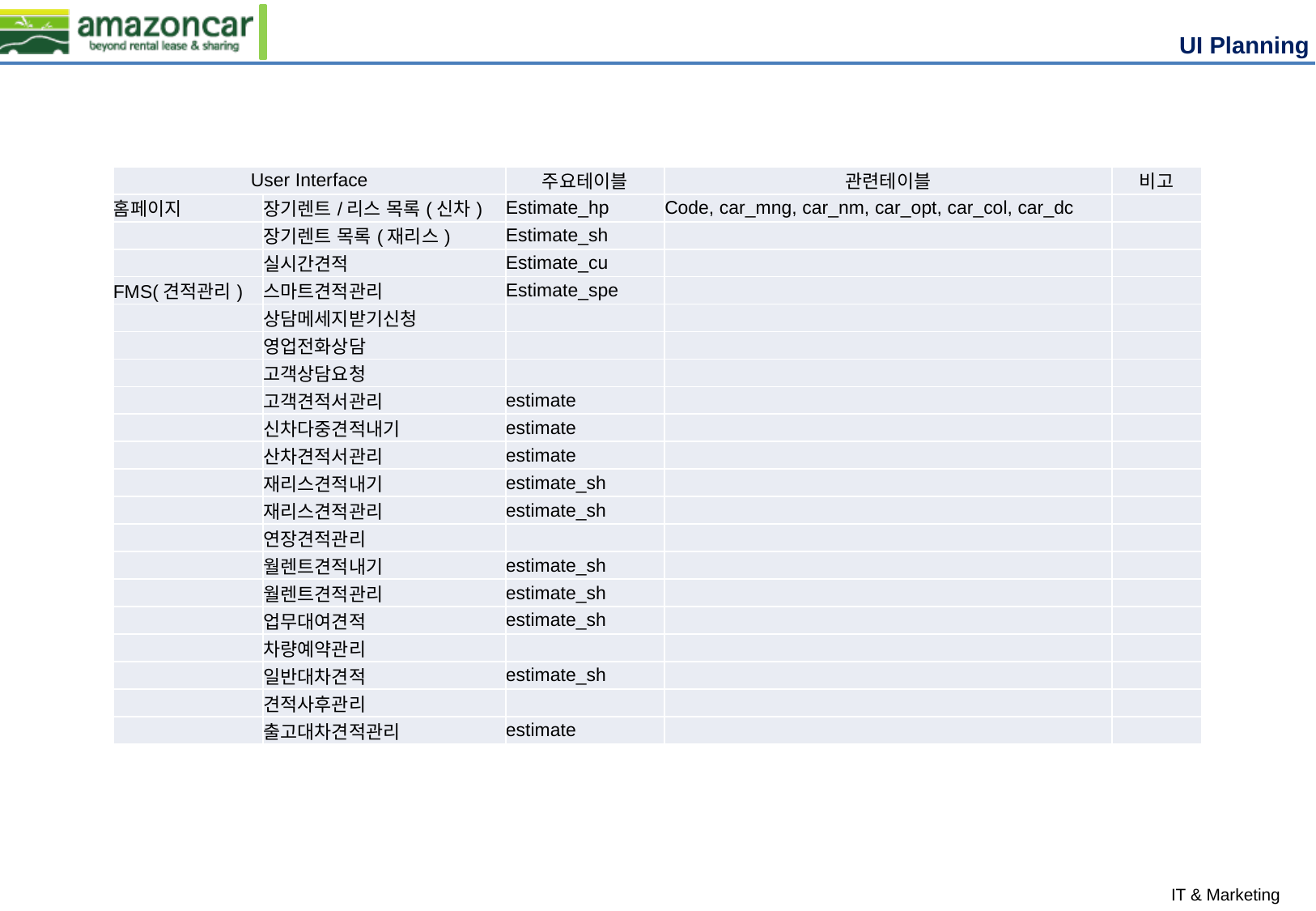

| User Interface |  | 주요테이블 | 관련테이블 | 비고 |
| --- | --- | --- | --- | --- |
| 홈페이지 | 장기렌트/리스 목록(신차) | Estimate\_hp | Code, car\_mng, car\_nm, car\_opt, car\_col, car\_dc |  |
|  | 장기렌트 목록(재리스) | Estimate\_sh |  |  |
|  | 실시간견적 | Estimate\_cu |  |  |
| FMS(견적관리) | 스마트견적관리 | Estimate\_spe |  |  |
|  | 상담메세지받기신청 |  |  |  |
|  | 영업전화상담 |  |  |  |
|  | 고객상담요청 |  |  |  |
|  | 고객견적서관리 | estimate |  |  |
|  | 신차다중견적내기 | estimate |  |  |
|  | 산차견적서관리 | estimate |  |  |
|  | 재리스견적내기 | estimate\_sh |  |  |
|  | 재리스견적관리 | estimate\_sh |  |  |
|  | 연장견적관리 |  |  |  |
|  | 월렌트견적내기 | estimate\_sh |  |  |
|  | 월렌트견적관리 | estimate\_sh |  |  |
|  | 업무대여견적 | estimate\_sh |  |  |
|  | 차량예약관리 |  |  |  |
|  | 일반대차견적 | estimate\_sh |  |  |
|  | 견적사후관리 |  |  |  |
|  | 출고대차견적관리 | estimate |  |  |